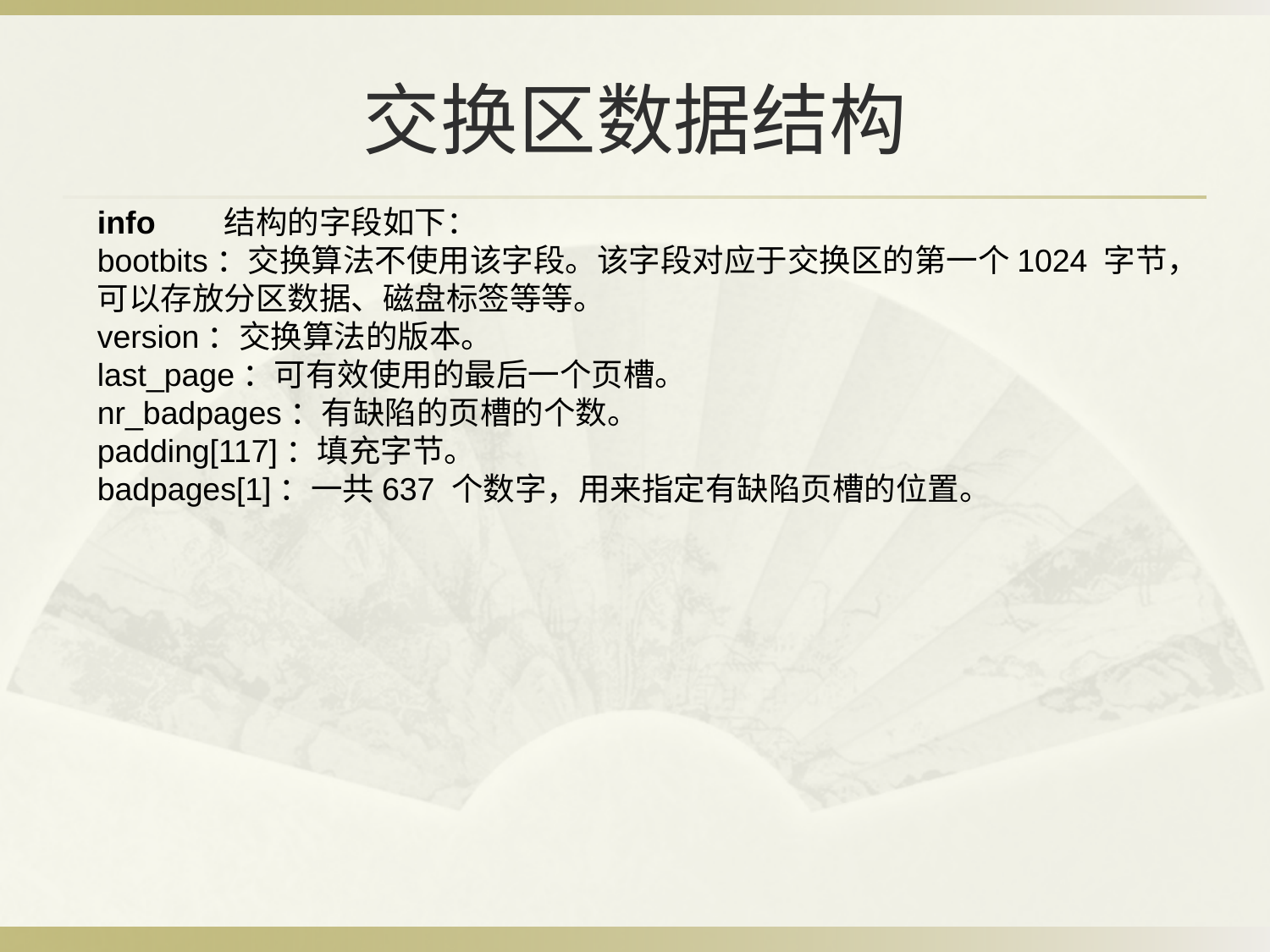

BBAAD9C20180234D78810CEA56E0B6D0E2B9B20918E83B70A6D98F34B1082BBC3B4CB53861613B0222C92008C846A8EC6DF921DA91D02BB11B4DC25E387E20DC24F5093D372C66F764BF29976F2244E727F1E0367CA8D314A8D6A1982F006CC8D8F62991BE0
# 交换区数据结构
info 	结构的字段如下：
bootbits：交换算法不使用该字段。该字段对应于交换区的第一个1024 字节，可以存放分区数据、磁盘标签等等。
version：交换算法的版本。
last_page：可有效使用的最后一个页槽。
nr_badpages：有缺陷的页槽的个数。
padding[117]：填充字节。
badpages[1]：一共637 个数字，用来指定有缺陷页槽的位置。